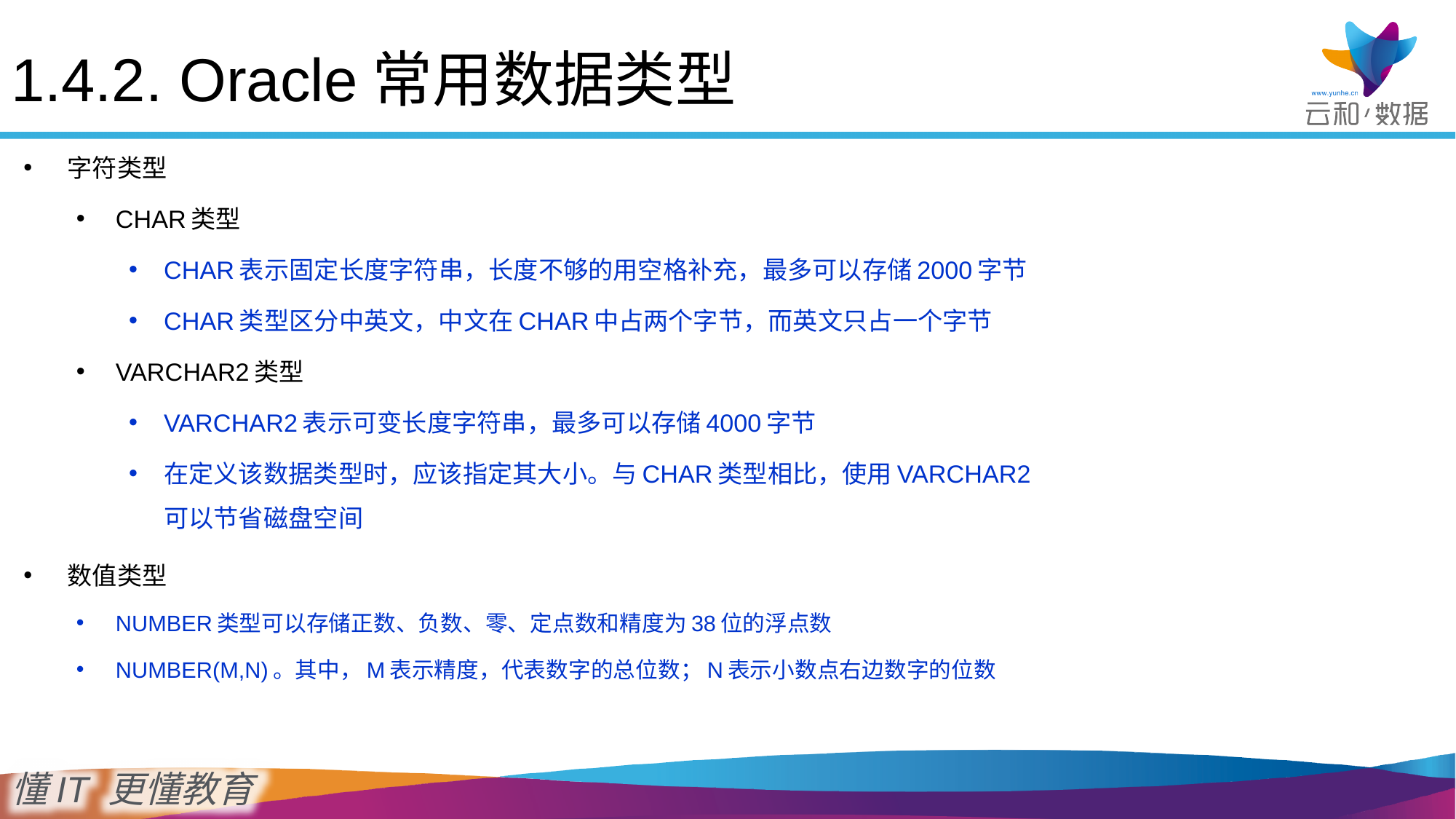

1.4.2. Oracle常用数据类型
字符类型
CHAR类型
CHAR表示固定长度字符串，长度不够的用空格补充，最多可以存储2000字节
CHAR类型区分中英文，中文在CHAR中占两个字节，而英文只占一个字节
VARCHAR2类型
VARCHAR2表示可变长度字符串，最多可以存储4000字节
在定义该数据类型时，应该指定其大小。与CHAR类型相比，使用VARCHAR2可以节省磁盘空间
数值类型
NUMBER类型可以存储正数、负数、零、定点数和精度为38位的浮点数
NUMBER(M,N)。其中，M表示精度，代表数字的总位数；N表示小数点右边数字的位数